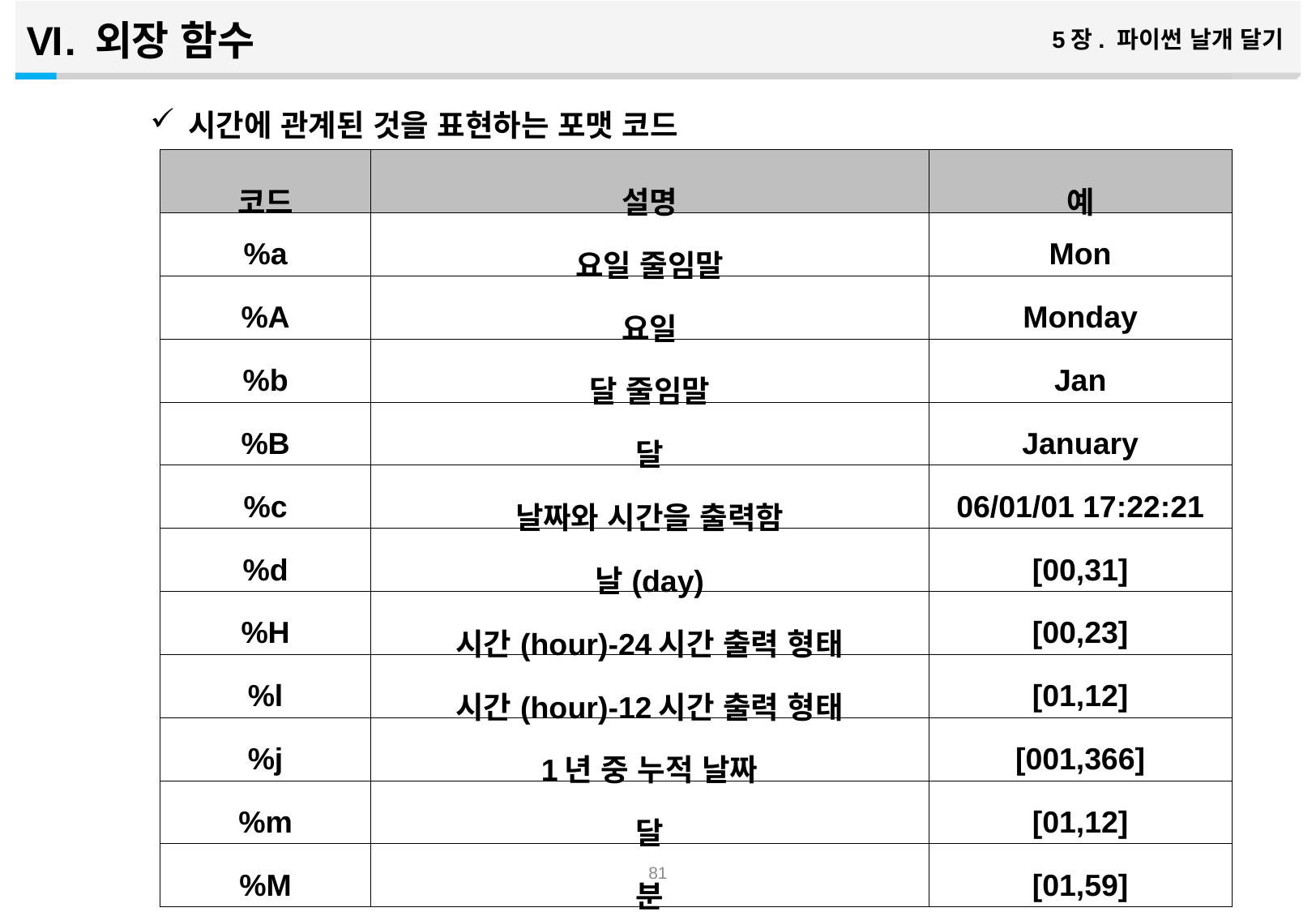

외장 함수
5장. 파이썬 날개 달기
시간에 관계된 것을 표현하는 포맷 코드

| 코드 | 설명 | 예 |
| --- | --- | --- |
| %a | 요일 줄임말 | Mon |
| %A | 요일 | Monday |
| %b | 달 줄임말 | Jan |
| %B | 달 | January |
| %c | 날짜와 시간을 출력함 | 06/01/01 17:22:21 |
| %d | 날(day) | [00,31] |
| %H | 시간(hour)-24시간 출력 형태 | [00,23] |
| %l | 시간(hour)-12시간 출력 형태 | [01,12] |
| %j | 1년 중 누적 날짜 | [001,366] |
| %m | 달 | [01,12] |
| %M | 분 | [01,59] |
81